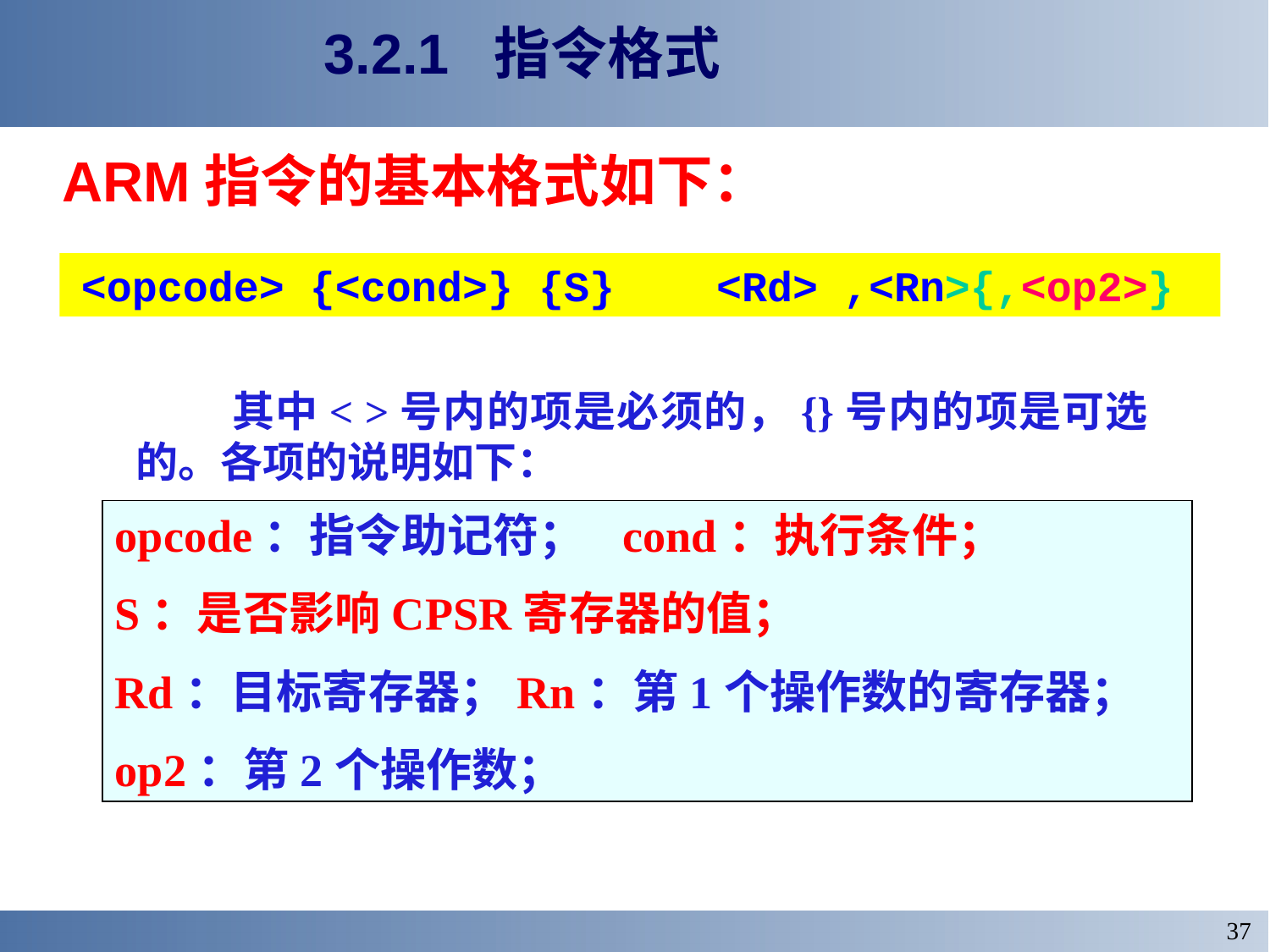

# 3.2.1  指令格式
ARM指令的基本格式如下：
<opcode> {<cond>} {S}    <Rd> ,<Rn>{,<op2>}
        其中< >号内的项是必须的，{}号内的项是可选的。各项的说明如下：
opcode：指令助记符；	cond：执行条件；
S：是否影响CPSR寄存器的值；
Rd：目标寄存器；Rn：第1个操作数的寄存器；
op2：第2个操作数；